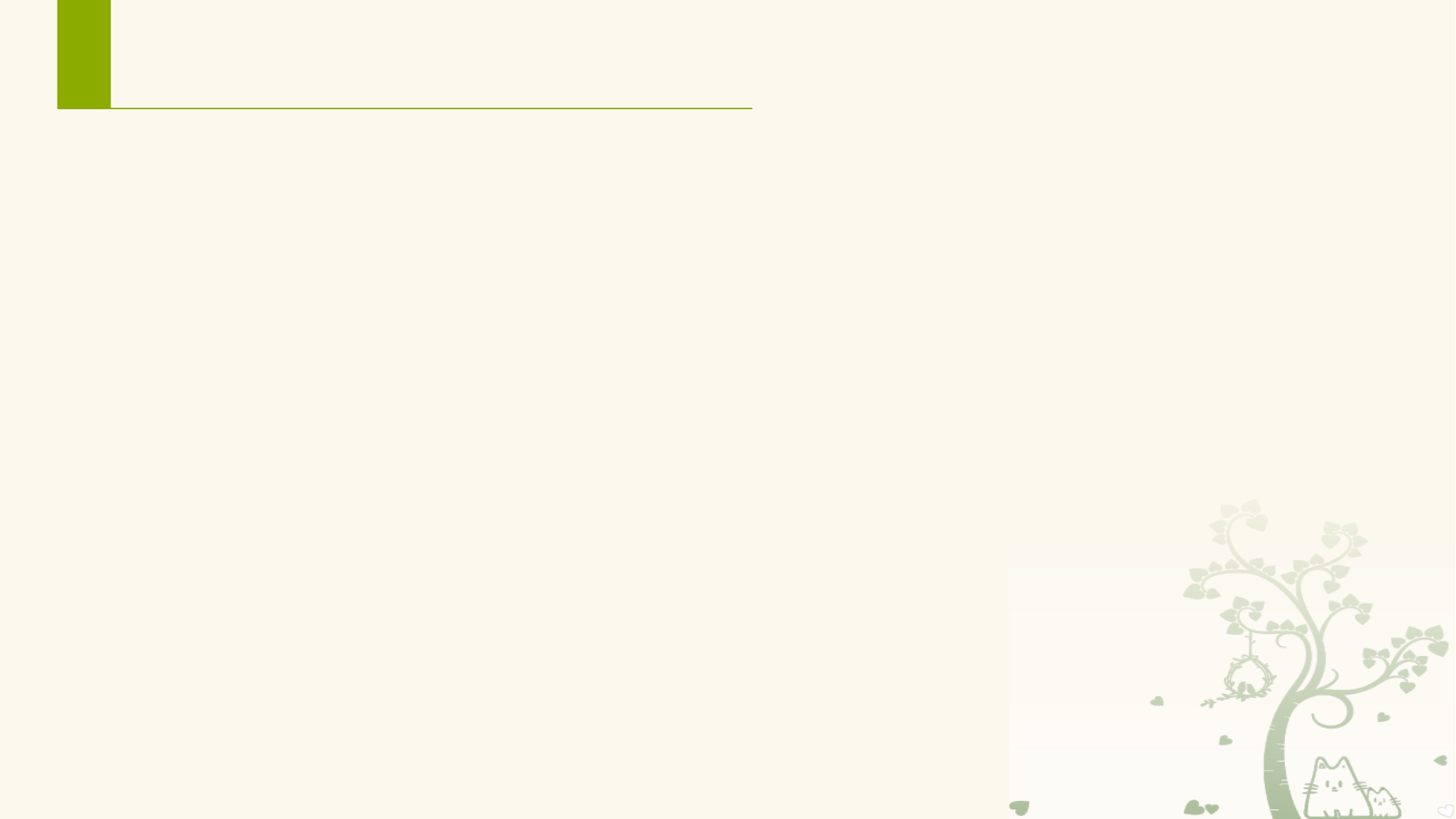

# 怎样解决跨线程更新UI呢？？？
方式1：其他线程委托UI线程更新UI
方式2：通过Handler发送Message给UI线程，令UI线程根据Message消息更新UI
post, postDelay
方式3：使用Android提供的AsyncTask
方式4：使用广播